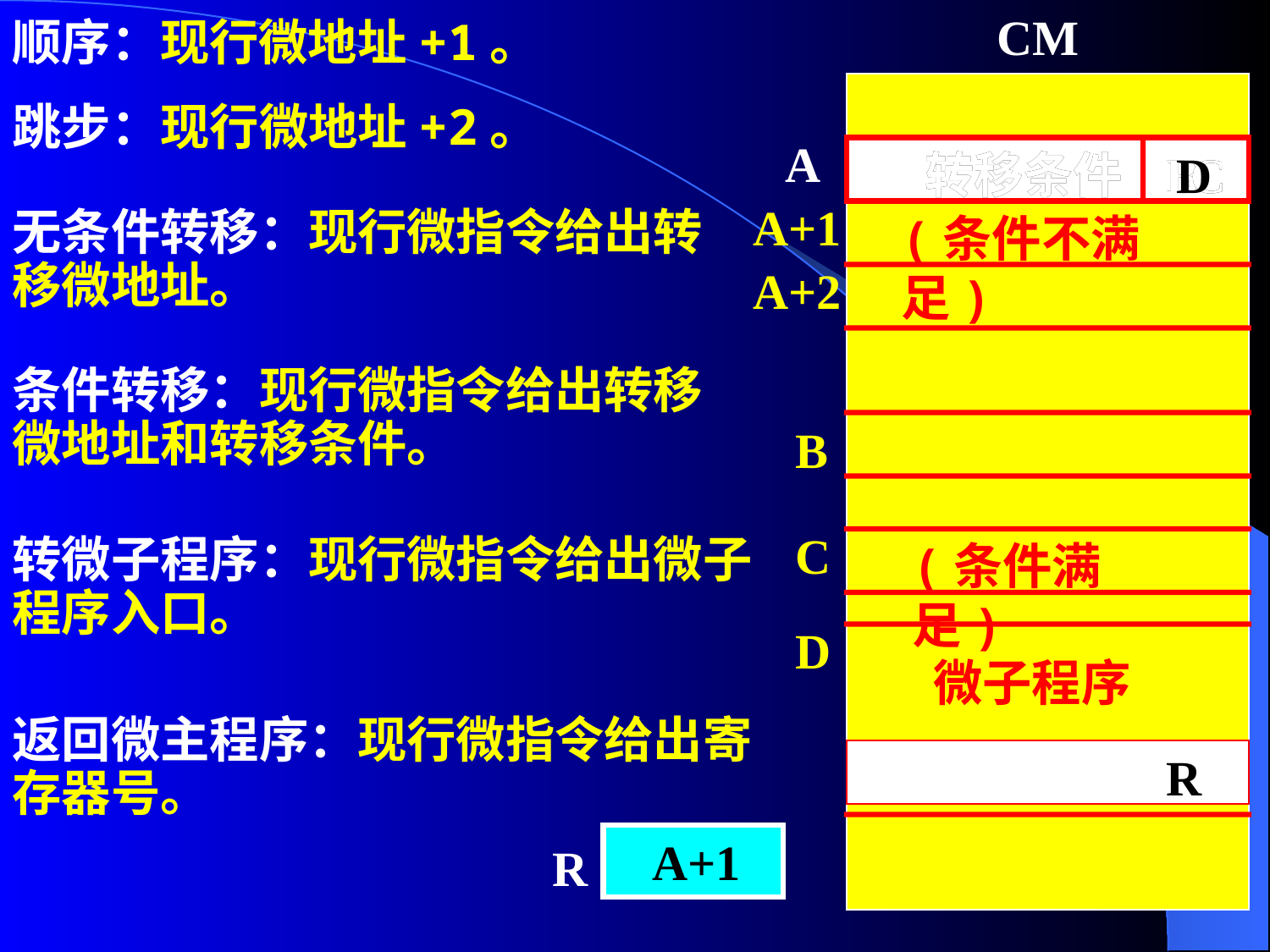

CM

顺序：现行微地址+1。
跳步：现行微地址+2。
A

  转移条件     C

  转移条件     C
B
B
D
A+1
无条件转移：现行微指令给出转移微地址。
(条件不满足)
A+2

条件转移：现行微指令给出转移微地址和转移条件。
B

C
转微子程序：现行微指令给出微子程序入口。

(条件满足)
D

微子程序
返回微主程序：现行微指令给出寄存器号。

R
   A+1
R